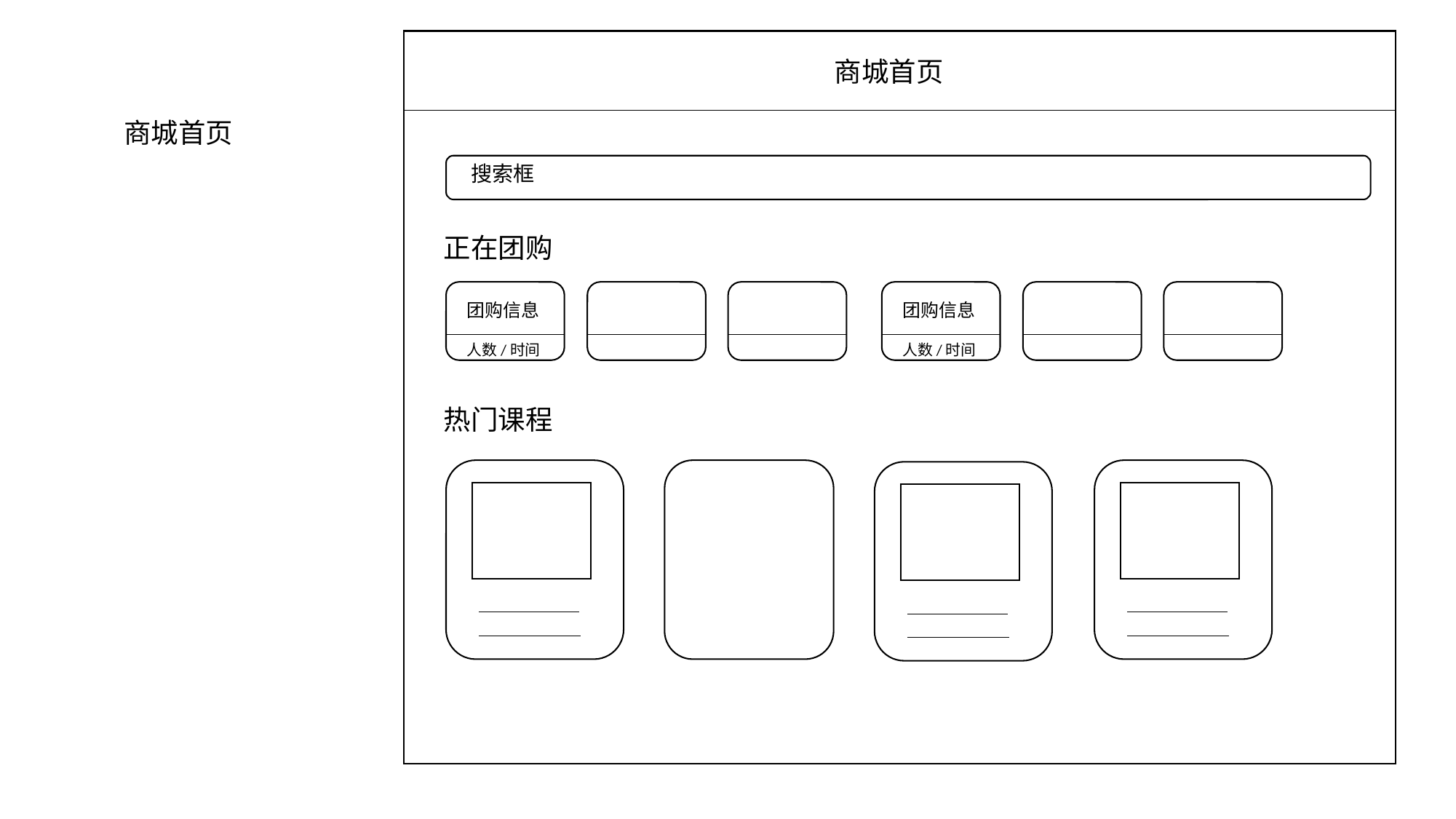

商城首页
商城首页
搜索框

正在团购

团购信息
人数/时间

团购信息
人数/时间
热门课程